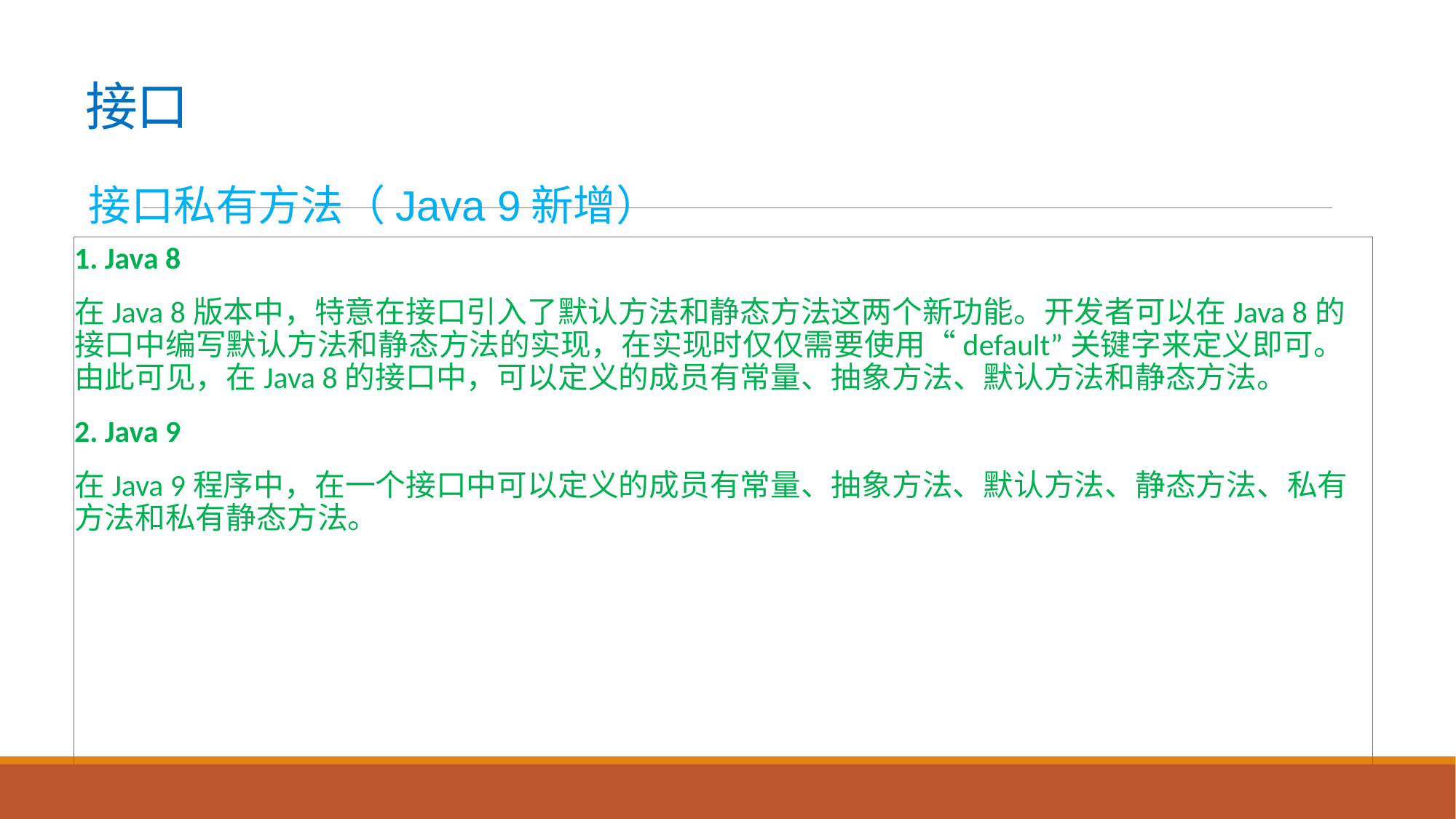

# 接口
接口私有方法（Java 9新增）
1. Java 8
在Java 8版本中，特意在接口引入了默认方法和静态方法这两个新功能。开发者可以在Java 8的接口中编写默认方法和静态方法的实现，在实现时仅仅需要使用“default”关键字来定义即可。由此可见，在Java 8的接口中，可以定义的成员有常量、抽象方法、默认方法和静态方法。
2. Java 9
在Java 9程序中，在一个接口中可以定义的成员有常量、抽象方法、默认方法、静态方法、私有方法和私有静态方法。